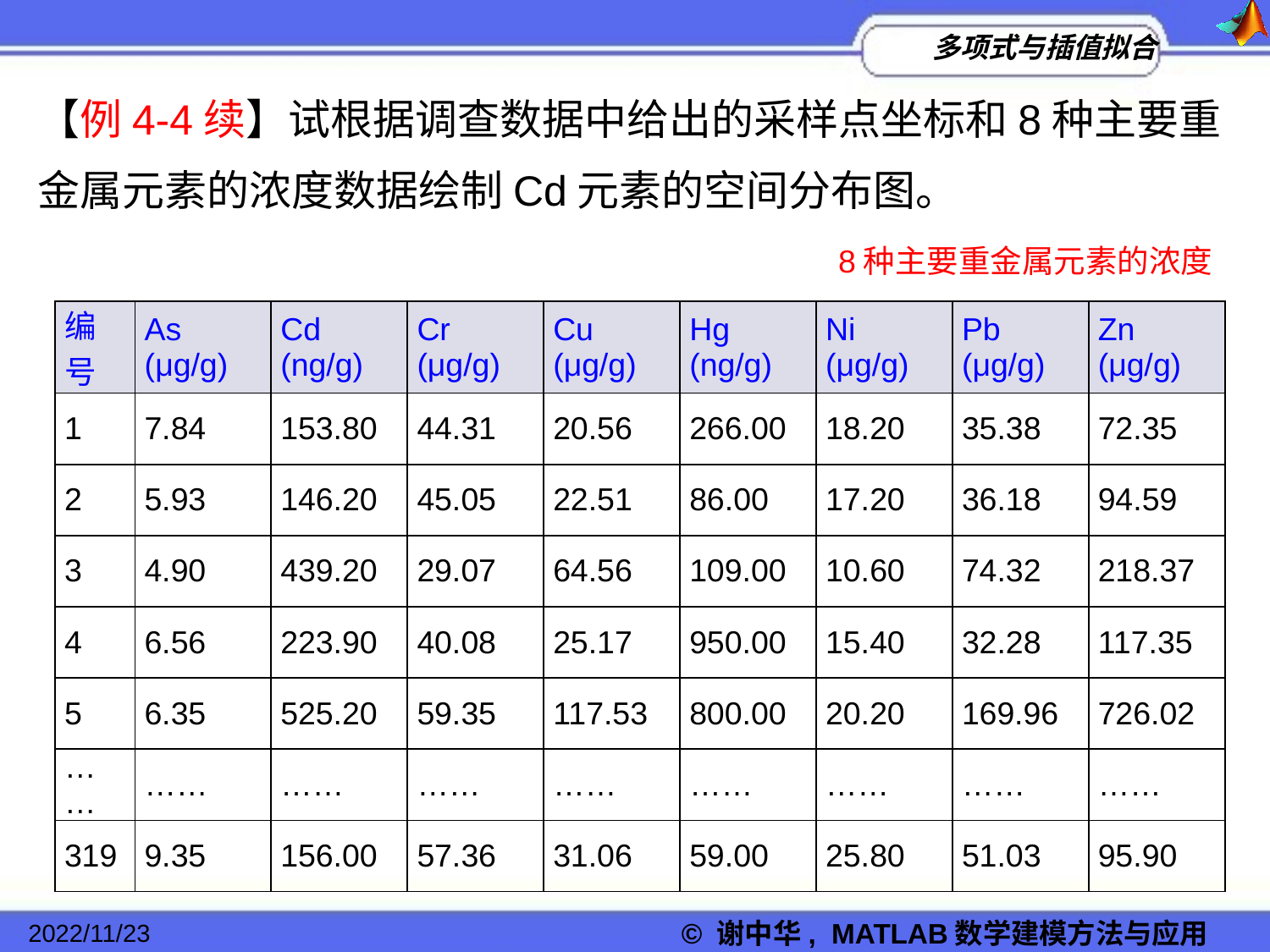

【例4-4续】试根据调查数据中给出的采样点坐标和8种主要重金属元素的浓度数据绘制Cd元素的空间分布图。
8种主要重金属元素的浓度
| 编号 | As (μg/g) | Cd (ng/g) | Cr (μg/g) | Cu (μg/g) | Hg (ng/g) | Ni (μg/g) | Pb (μg/g) | Zn (μg/g) |
| --- | --- | --- | --- | --- | --- | --- | --- | --- |
| 1 | 7.84 | 153.80 | 44.31 | 20.56 | 266.00 | 18.20 | 35.38 | 72.35 |
| 2 | 5.93 | 146.20 | 45.05 | 22.51 | 86.00 | 17.20 | 36.18 | 94.59 |
| 3 | 4.90 | 439.20 | 29.07 | 64.56 | 109.00 | 10.60 | 74.32 | 218.37 |
| 4 | 6.56 | 223.90 | 40.08 | 25.17 | 950.00 | 15.40 | 32.28 | 117.35 |
| 5 | 6.35 | 525.20 | 59.35 | 117.53 | 800.00 | 20.20 | 169.96 | 726.02 |
| …… | …… | …… | …… | …… | …… | …… | …… | …… |
| 319 | 9.35 | 156.00 | 57.36 | 31.06 | 59.00 | 25.80 | 51.03 | 95.90 |
© 谢中华,  MATLAB数学建模方法与应用
2022/11/23